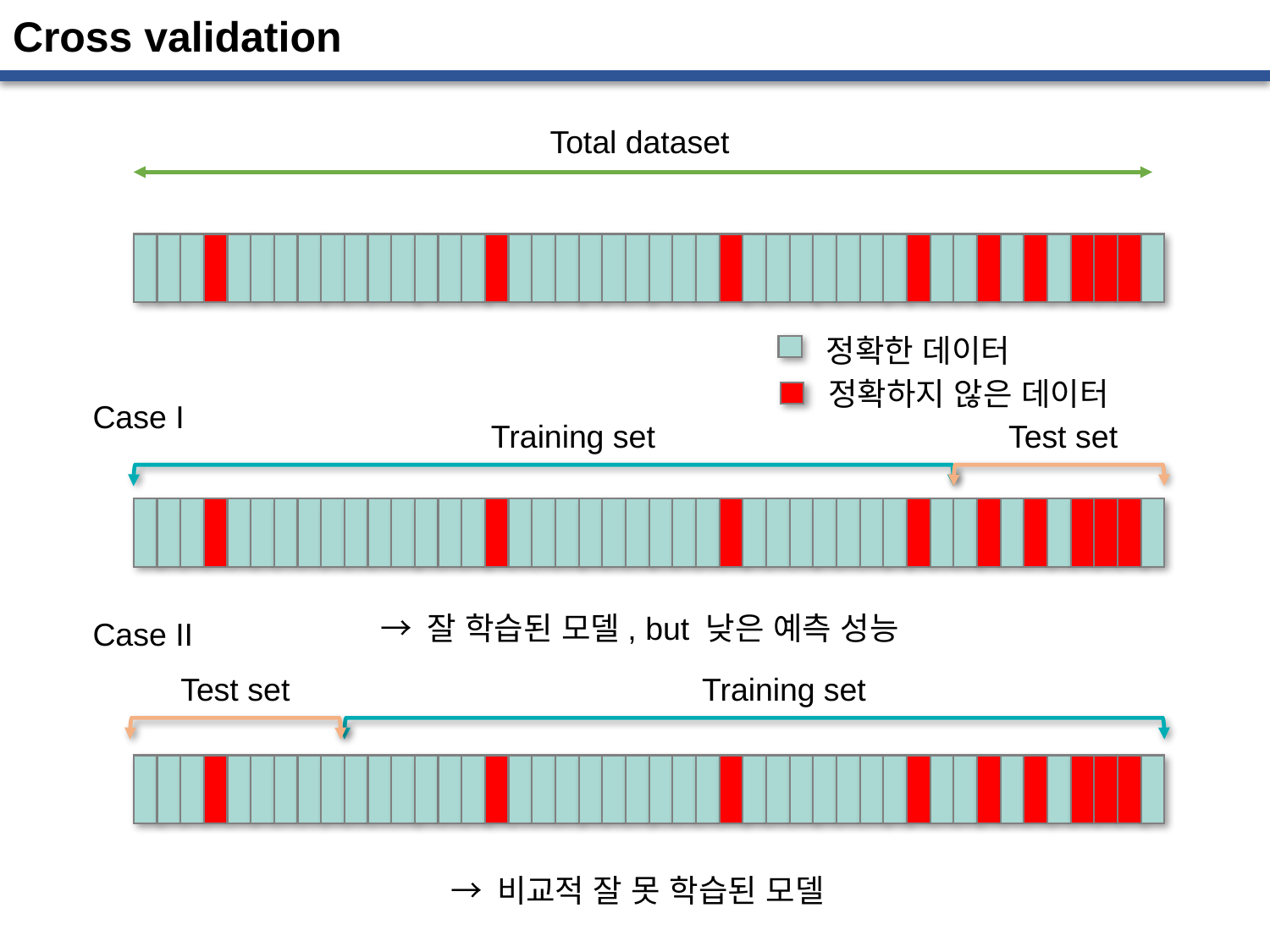

# Cross validation

Total dataset

정확한 데이터

정확하지 않은 데이터

Case I
Training set
Test set

→ 잘 학습된 모델, but 낮은 예측 성능
Case II

Test set
Training set

→ 비교적 잘 못 학습된 모델